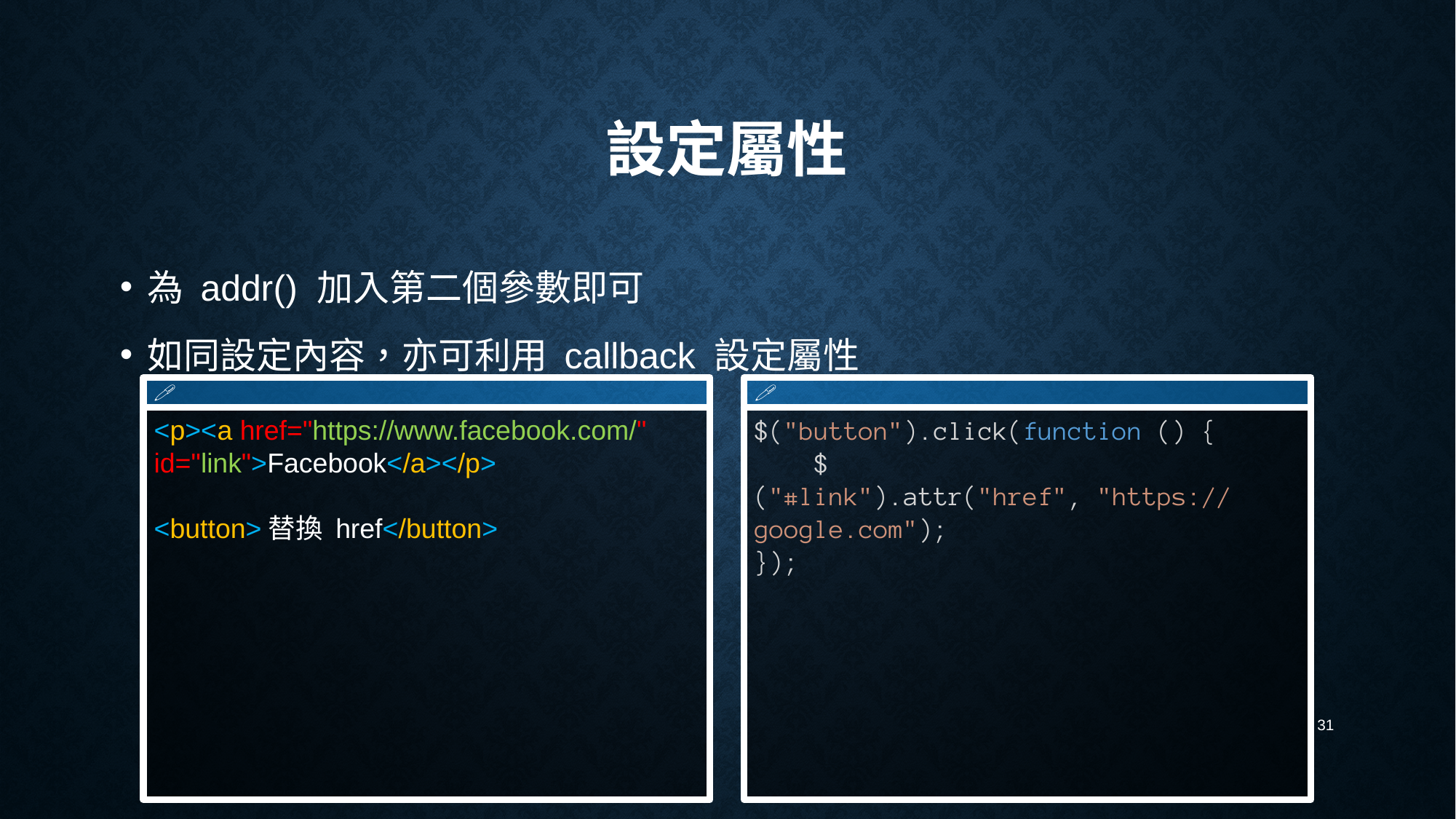

# 設定屬性
為 addr() 加入第二個參數即可
如同設定內容，亦可利用 callback 設定屬性
🖊
<p><a href="https://www.facebook.com/" id="link">Facebook</a></p>

<button>替換 href</button>
🖊
$("button").click(function () {
    $("#link").attr("href", "https://google.com");
});
31